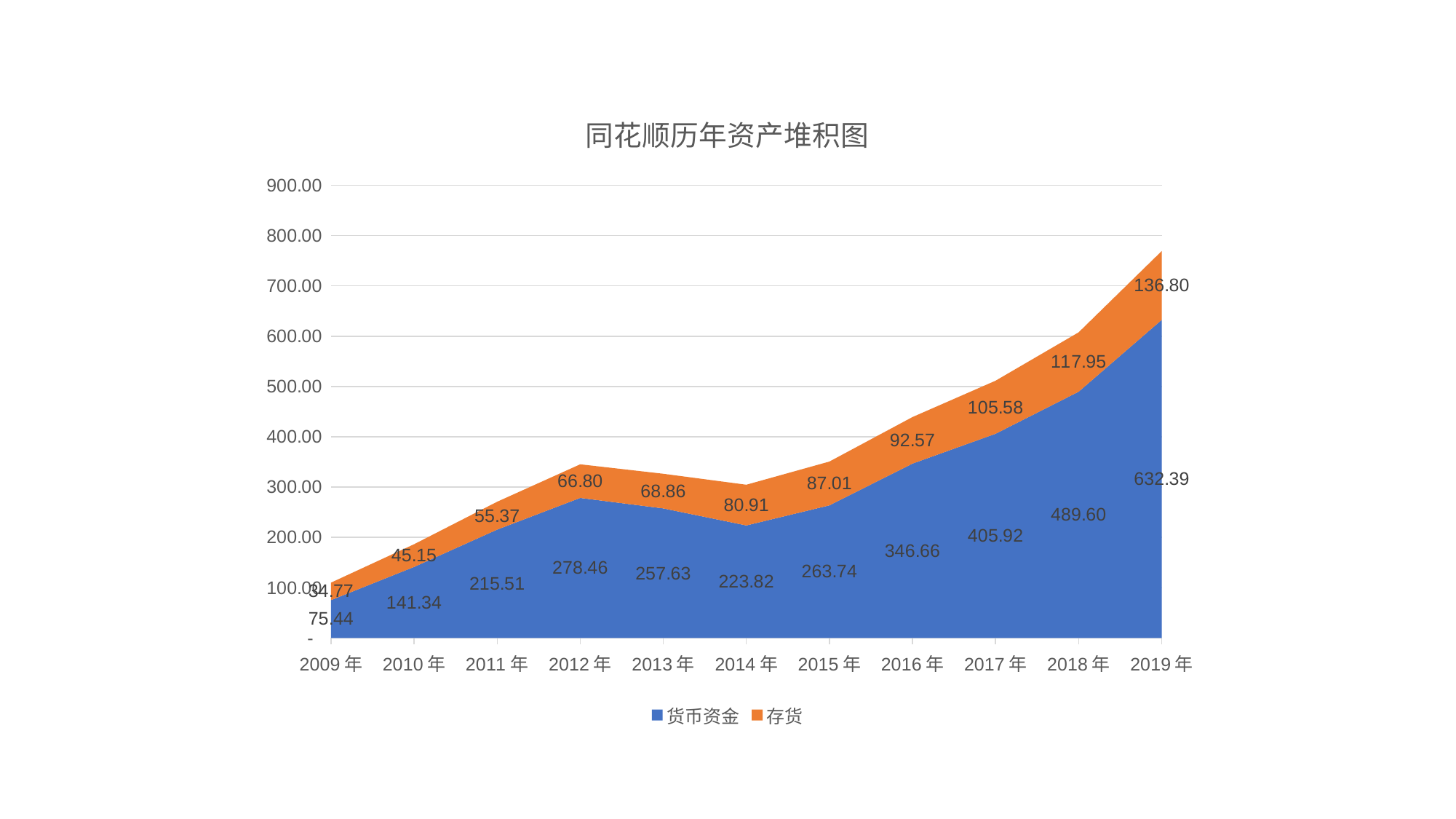

### Chart: 同花顺历年资产堆积图

| Category | 货币资金 | 存货 |
|---|---|---|
| 2009年 | 75.4358870003 | 34.7684474104 |
| 2010年 | 141.3445900265 | 45.147785516300004 |
| 2011年 | 215.5086166598 | 55.3650248254 |
| 2012年 | 278.4550723717 | 66.80023737319999 |
| 2013年 | 257.63495274950003 | 68.85585995390001 |
| 2014年 | 223.8210658448 | 80.9148873356 |
| 2015年 | 263.7419018051 | 87.00851179530001 |
| 2016年 | 346.65917836050005 | 92.5736937448 |
| 2017年 | 405.9180340578 | 105.57801464120001 |
| 2018年 | 489.60048897949997 | 117.95461088430001 |
| 2019年 | 632.3882572379 | 136.7961961541 |